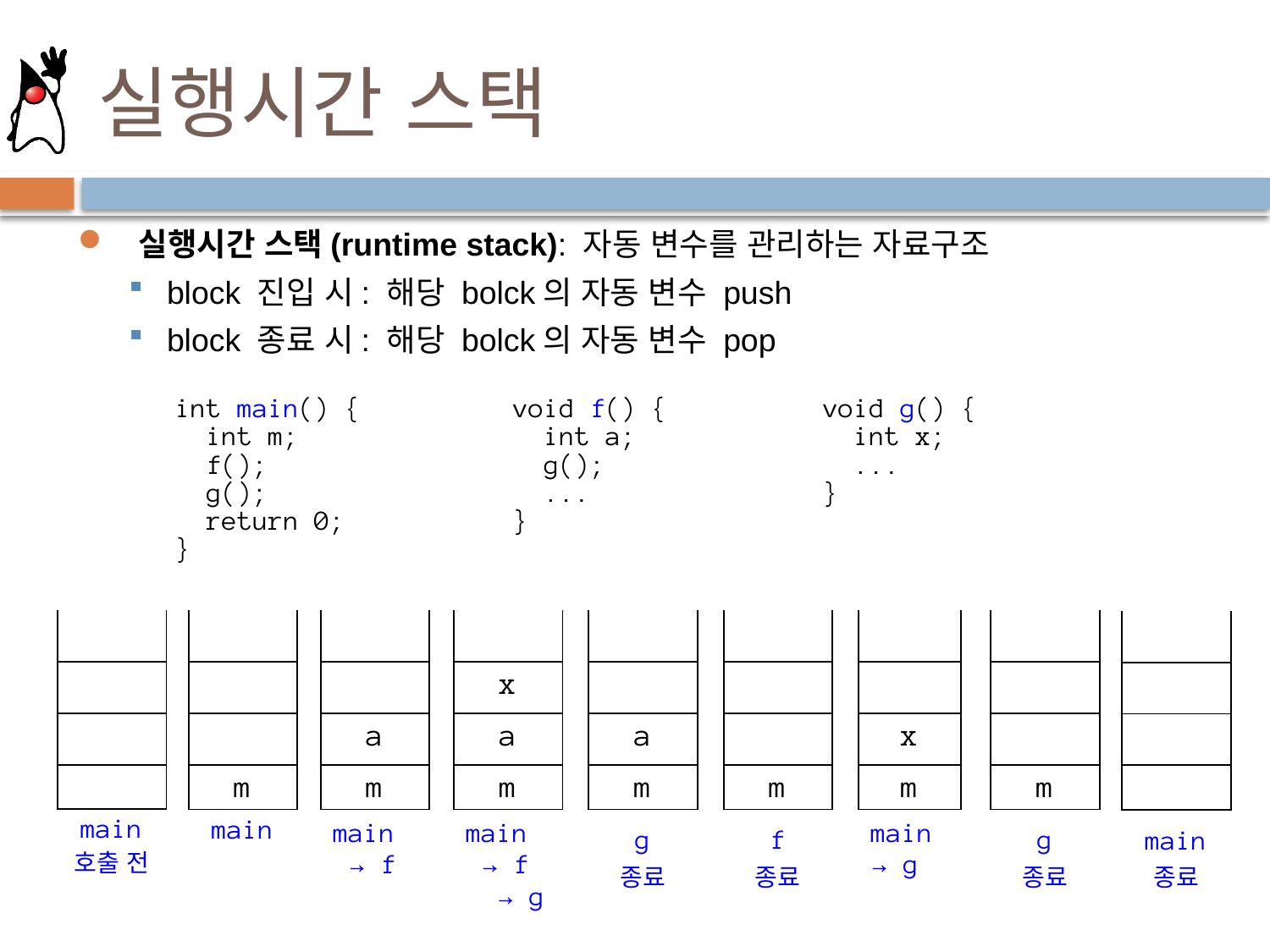

# 실행시간 스택
 실행시간 스택(runtime stack): 자동 변수를 관리하는 자료구조
block 진입 시: 해당 bolck의 자동 변수 push
block 종료 시: 해당 bolck의 자동 변수 pop
void f() {
  int a;
  g();
  ...
}
void g() {
  int x;
  ...
}
int main() {
  int m;
  f();
  g();
  return 0;
}
|  |
| --- |
|  |
| x |
| m |
| main → g |
|  |
| --- |
|  |
|  |
| m |
| main |
|  |
| --- |
|  |
| a |
| m |
| main → f |
|  |
| --- |
| x |
| a |
| m |
| main → f → g |
|  |
| --- |
|  |
| a |
| m |
| g 종료 |
|  |
| --- |
|  |
|  |
| m |
| f 종료 |
|  |
| --- |
|  |
|  |
| m |
| g 종료 |
|  |
| --- |
|  |
|  |
|  |
| main 호출 전 |
|  |
| --- |
|  |
|  |
|  |
| main 종료 |